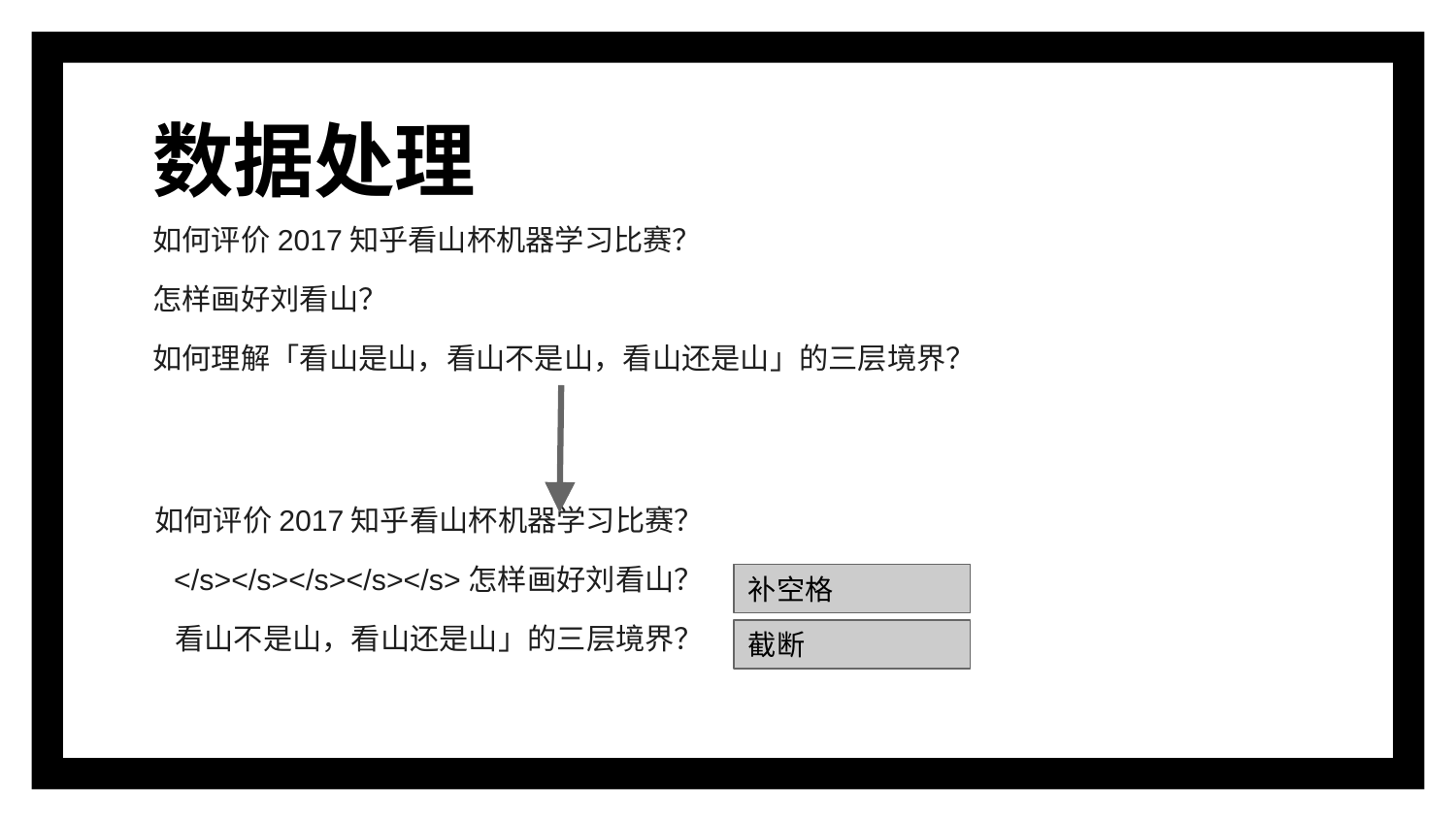

# 数据处理

如何评价2017知乎看山杯机器学习比赛？
怎样画好刘看山？
如何理解「看山是山，看山不是山，看山还是山」的三层境界？
如何评价2017知乎看山杯机器学习比赛？
</s></s></s></s></s>怎样画好刘看山？
看山不是山，看山还是山」的三层境界？
补空格
截断
5